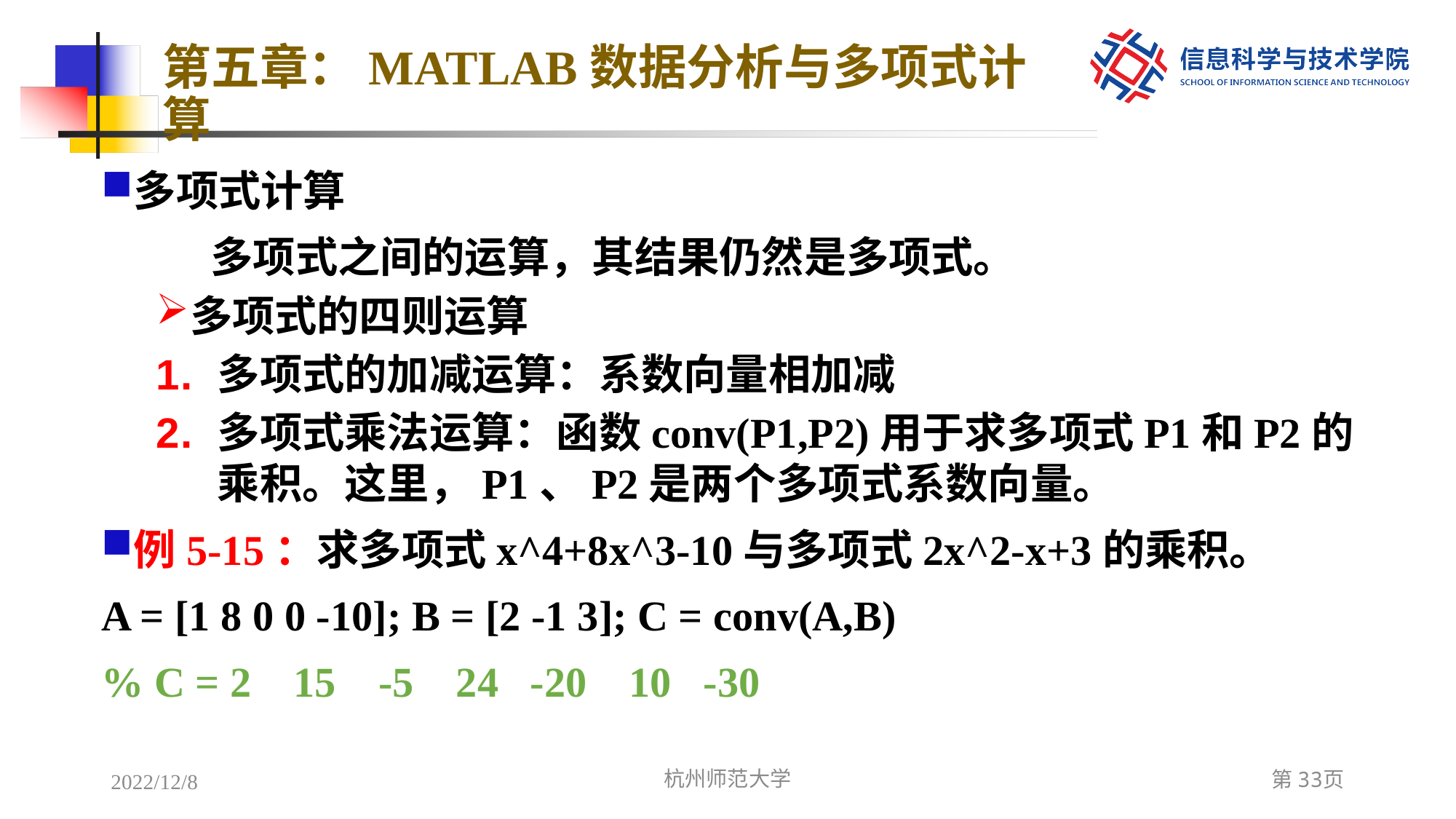

# 第五章：MATLAB数据分析与多项式计算
多项式计算
	多项式之间的运算，其结果仍然是多项式。
多项式的四则运算
多项式的加减运算：系数向量相加减
多项式乘法运算：函数conv(P1,P2)用于求多项式P1和P2的乘积。这里，P1、P2是两个多项式系数向量。
例5-15：求多项式x^4+8x^3-10与多项式2x^2-x+3的乘积。
A = [1 8 0 0 -10]; B = [2 -1 3]; C = conv(A,B)
% C = 2    15    -5    24   -20    10   -30
2022/12/8
杭州师范大学
第33页